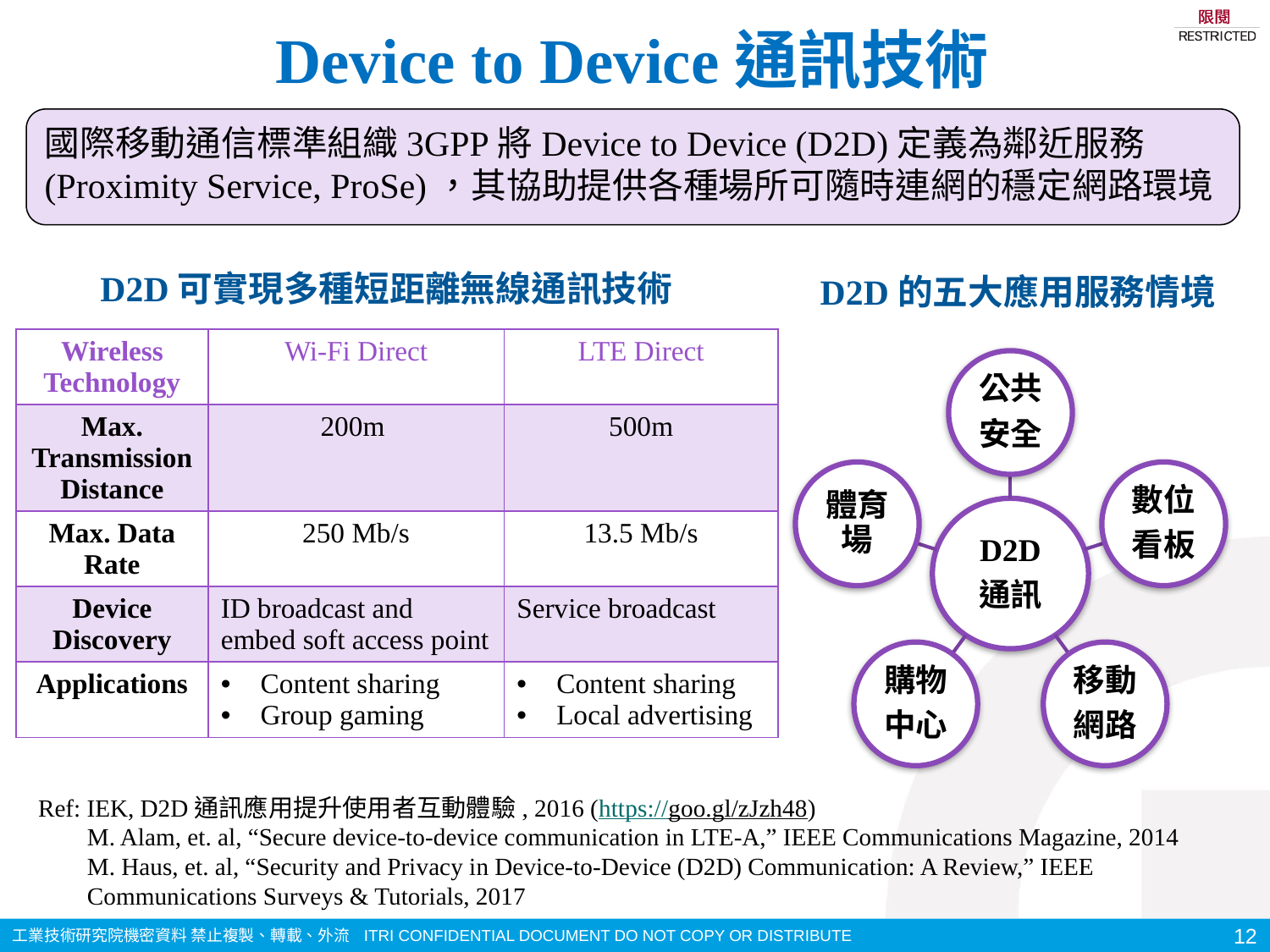

# Device to Device通訊技術
國際移動通信標準組織3GPP將Device to Device (D2D)定義為鄰近服務(Proximity Service, ProSe)，其協助提供各種場所可隨時連網的穩定網路環境
D2D可實現多種短距離無線通訊技術
D2D的五大應用服務情境
| Wireless Technology | Wi-Fi Direct | LTE Direct |
| --- | --- | --- |
| Max. Transmission Distance | 200m | 500m |
| Max. Data Rate | 250 Mb/s | 13.5 Mb/s |
| Device Discovery | ID broadcast and embed soft access point | Service broadcast |
| Applications | Content sharing Group gaming | Content sharing Local advertising |
D2D
通訊

公共
安全

數位
看板

移動
網路

購物
中心

體育場
Ref: IEK, D2D通訊應用提升使用者互動體驗, 2016 (https://goo.gl/zJzh48)
        M. Alam, et. al, “Secure device-to-device communication in LTE-A,” IEEE Communications Magazine, 2014
        M. Haus, et. al, “Security and Privacy in Device-to-Device (D2D) Communication: A Review,” IEEE
        Communications Surveys & Tutorials, 2017
12